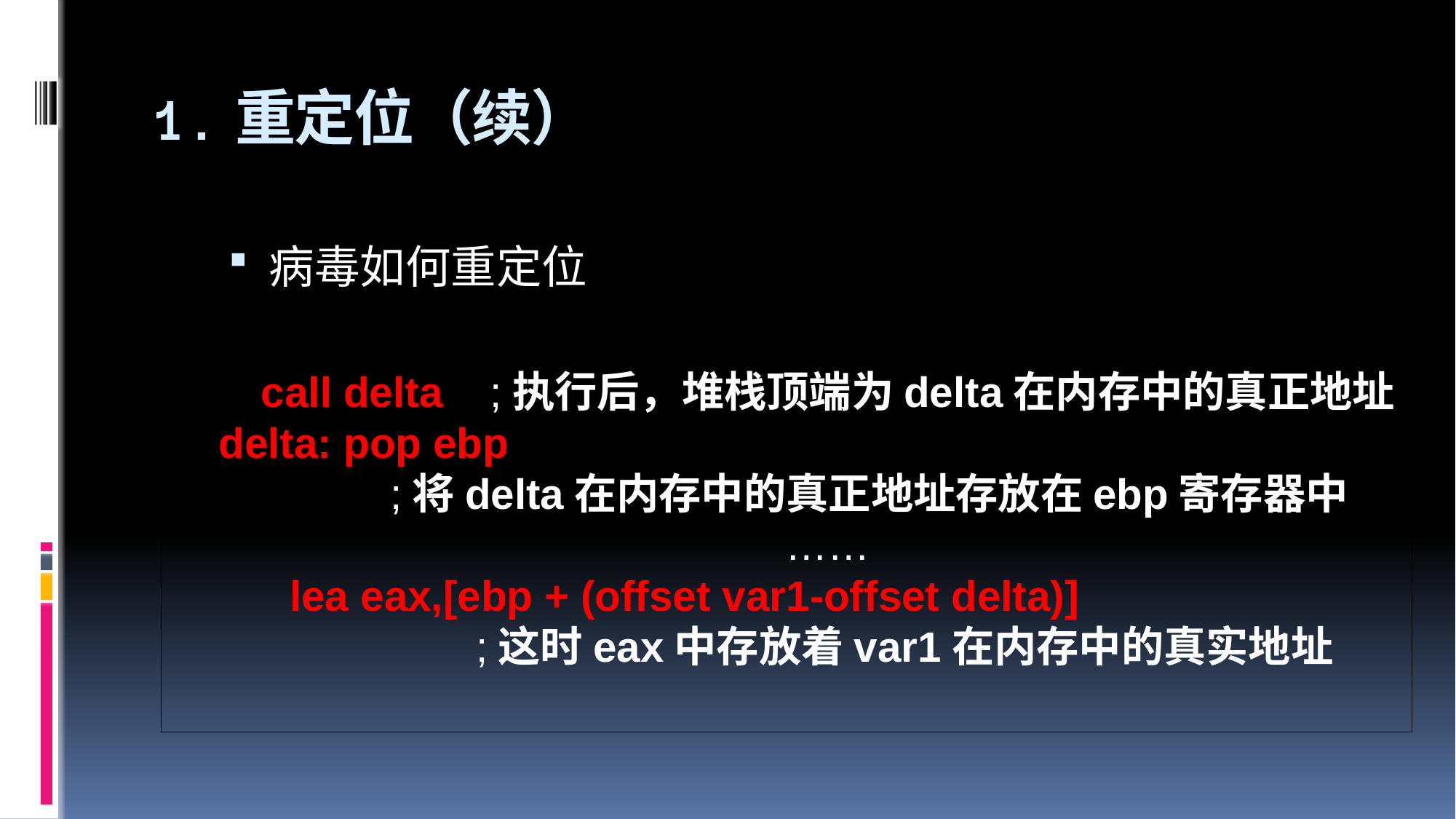

# 1.重定位（续）
病毒如何重定位
       call delta    ;执行后，堆栈顶端为delta在内存中的真正地址
    delta: pop ebp
              ;将delta在内存中的真正地址存放在ebp寄存器中
       ……
          lea eax,[ebp + (offset var1-offset delta)]
                    ;这时eax中存放着var1在内存中的真实地址